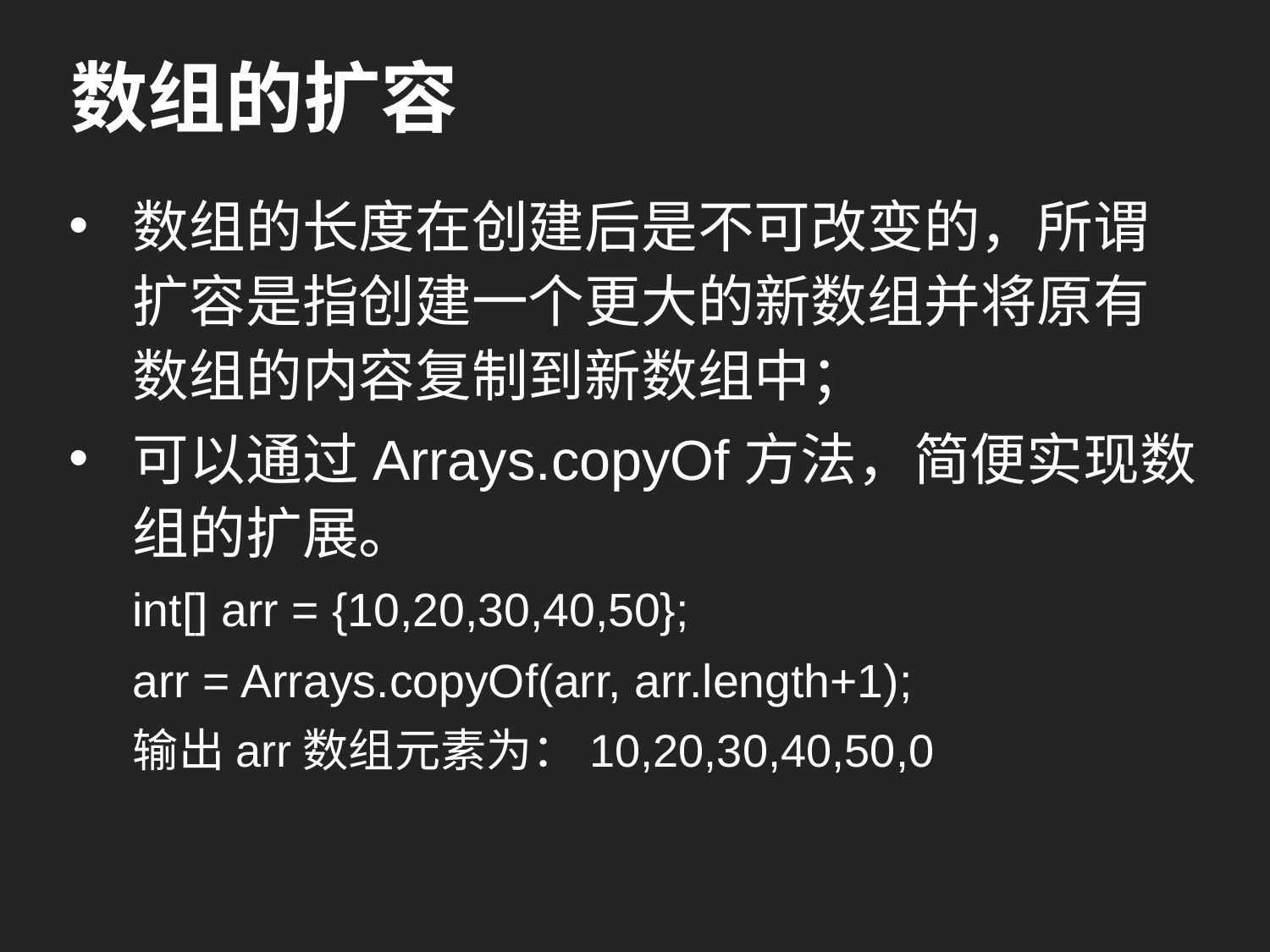

# 数组的扩容
数组的长度在创建后是不可改变的，所谓扩容是指创建一个更大的新数组并将原有数组的内容复制到新数组中；
可以通过Arrays.copyOf方法，简便实现数组的扩展。
int[] arr = {10,20,30,40,50};
arr = Arrays.copyOf(arr, arr.length+1);
输出arr数组元素为：10,20,30,40,50,0